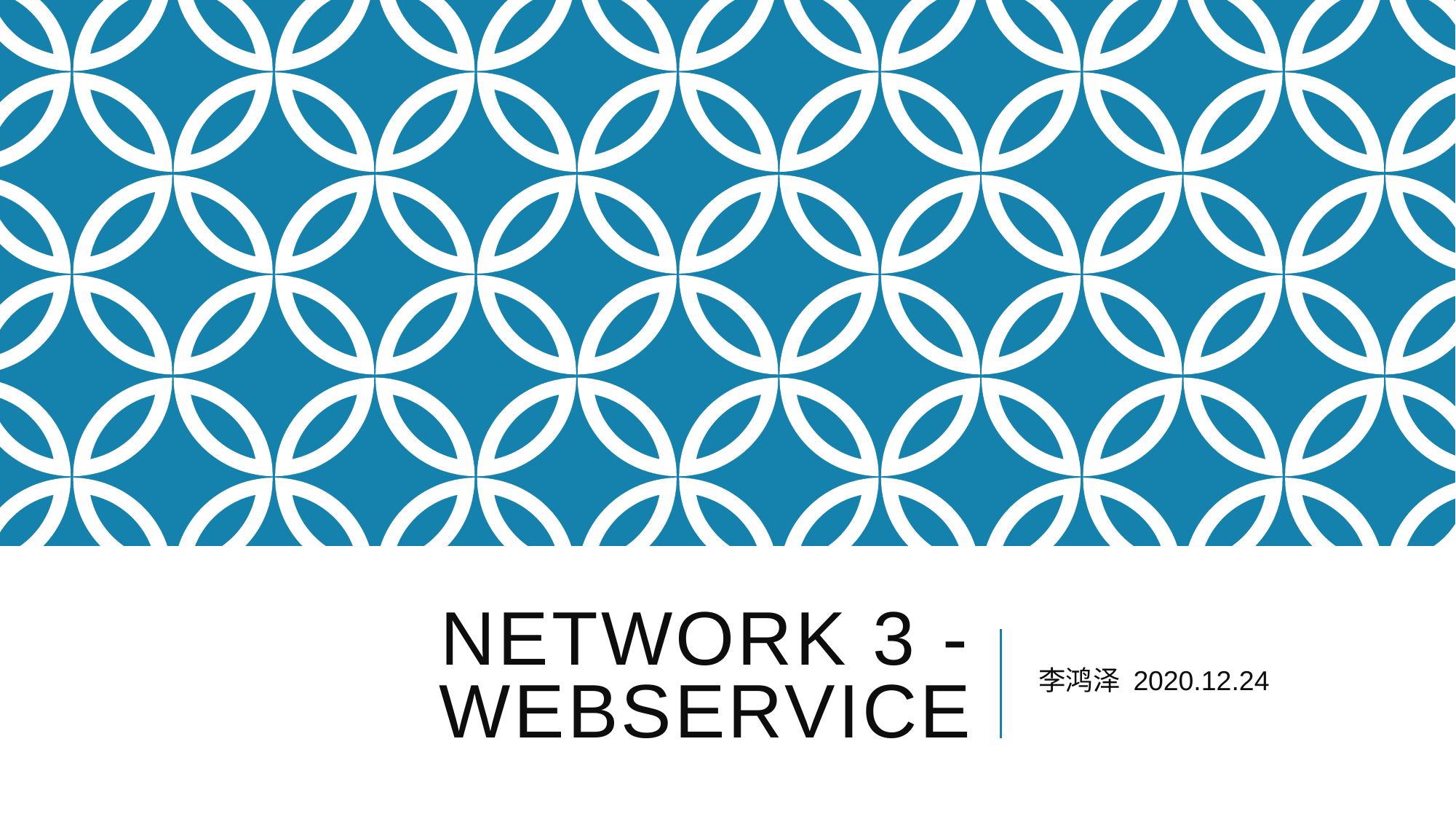

# Network 3 - webservice
李鸿泽 2020.12.24